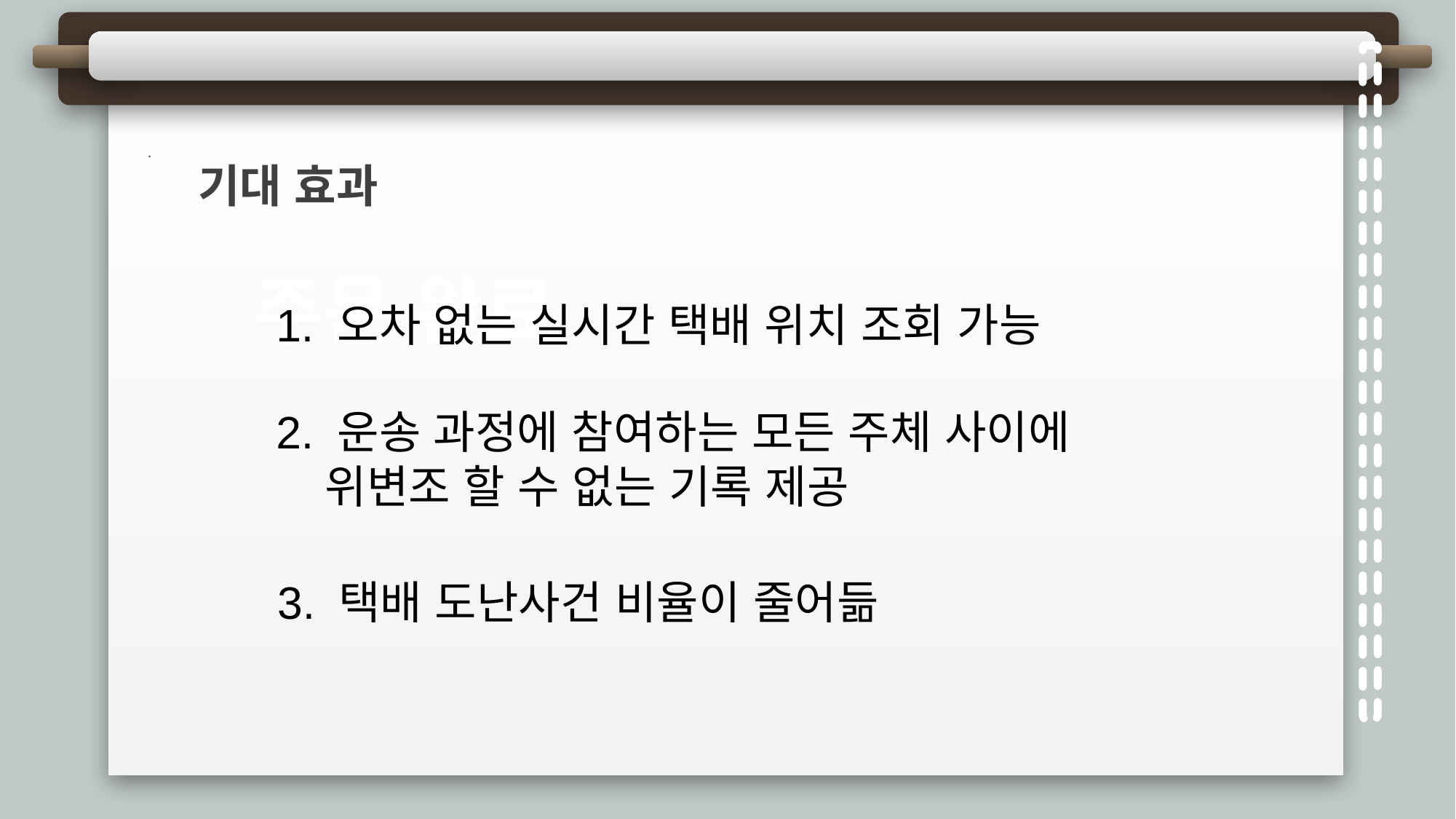

.
기대 효과
주문 완료
1. 오차 없는 실시간 택배 위치 조회 가능
2. 운송 과정에 참여하는 모든 주체 사이에
   위변조 할 수 없는 기록 제공
3. 택배 도난사건 비율이 줄어듦